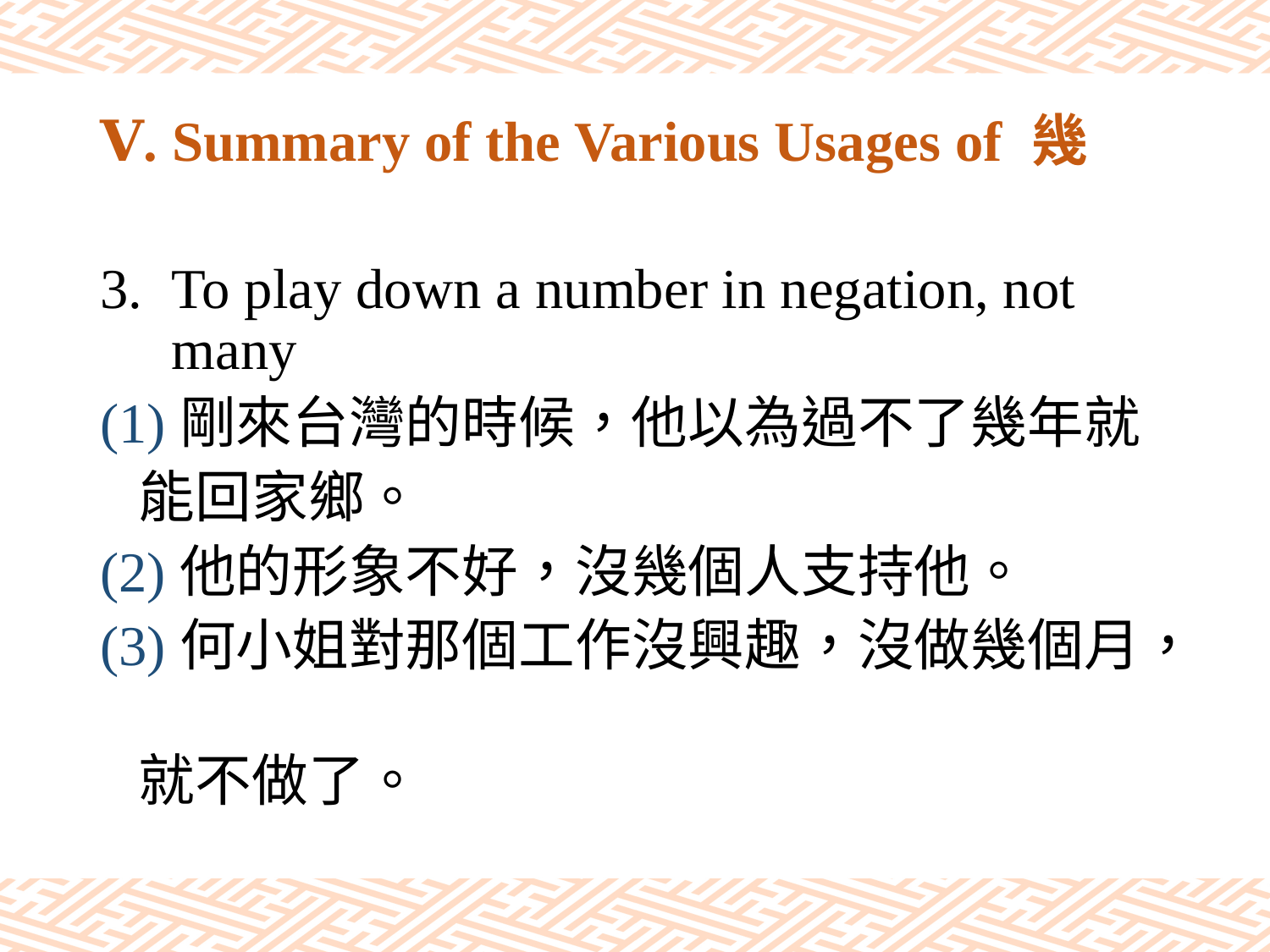

# Ⅴ. Summary of the Various Usages of 幾
To play down a number in negation, not many
(1)剛來台灣的時候，他以為過不了幾年就
  能回家鄉。
(2)他的形象不好，沒幾個人支持他。
(3)何小姐對那個工作沒興趣，沒做幾個月，
  就不做了。